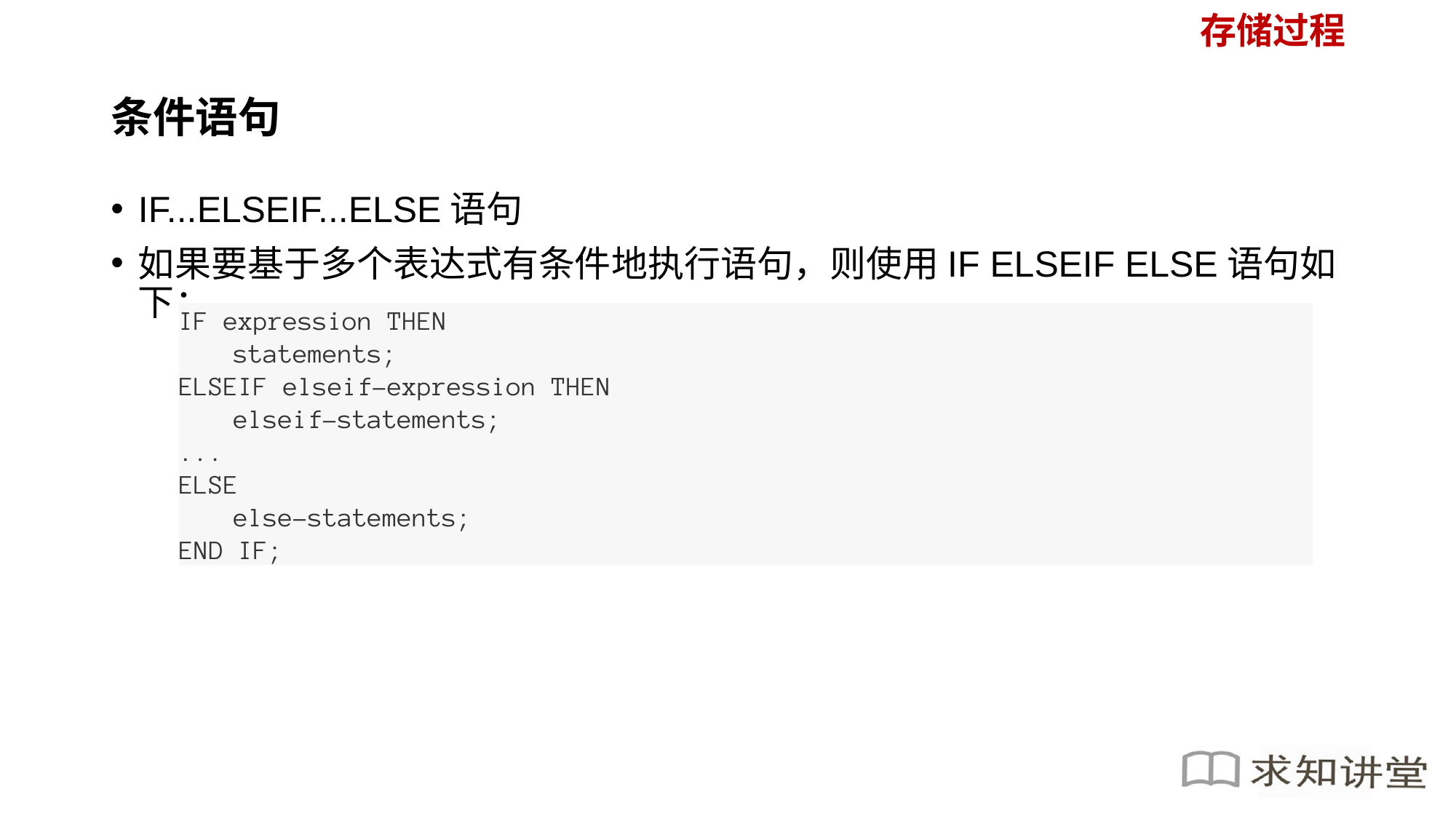

存储过程
# 条件语句
IF...ELSEIF...ELSE语句
如果要基于多个表达式有条件地执行语句，则使用IF ELSEIF ELSE语句如下：

IF expression THEN
statements;
ELSEIF elseif-expression THEN
elseif-statements;
...
ELSE
else-statements;
END IF;